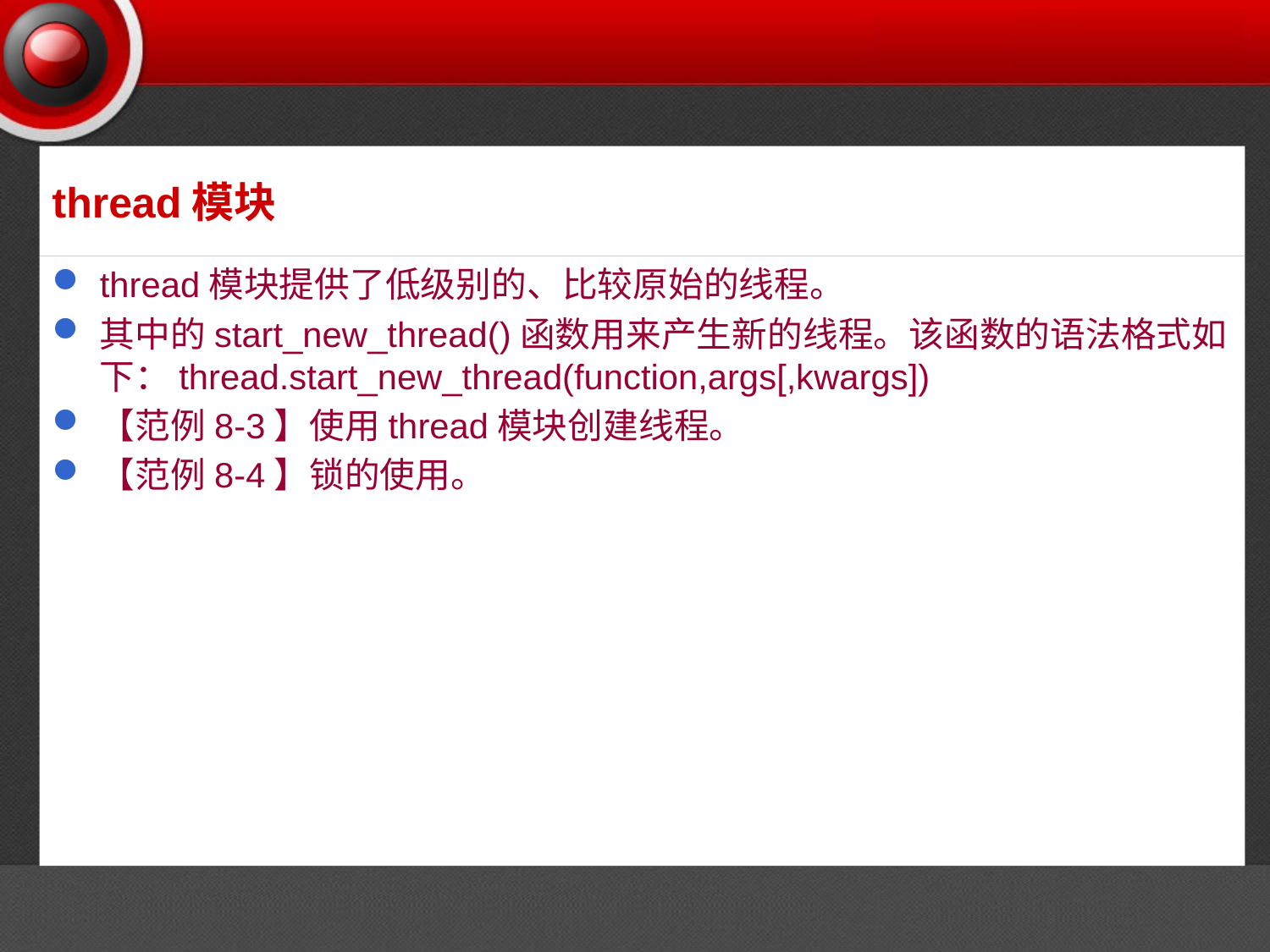

# thread模块
thread模块提供了低级别的、比较原始的线程。
其中的start_new_thread()函数用来产生新的线程。该函数的语法格式如下：thread.start_new_thread(function,args[,kwargs])
【范例8-3】使用thread模块创建线程。
【范例8-4】锁的使用。